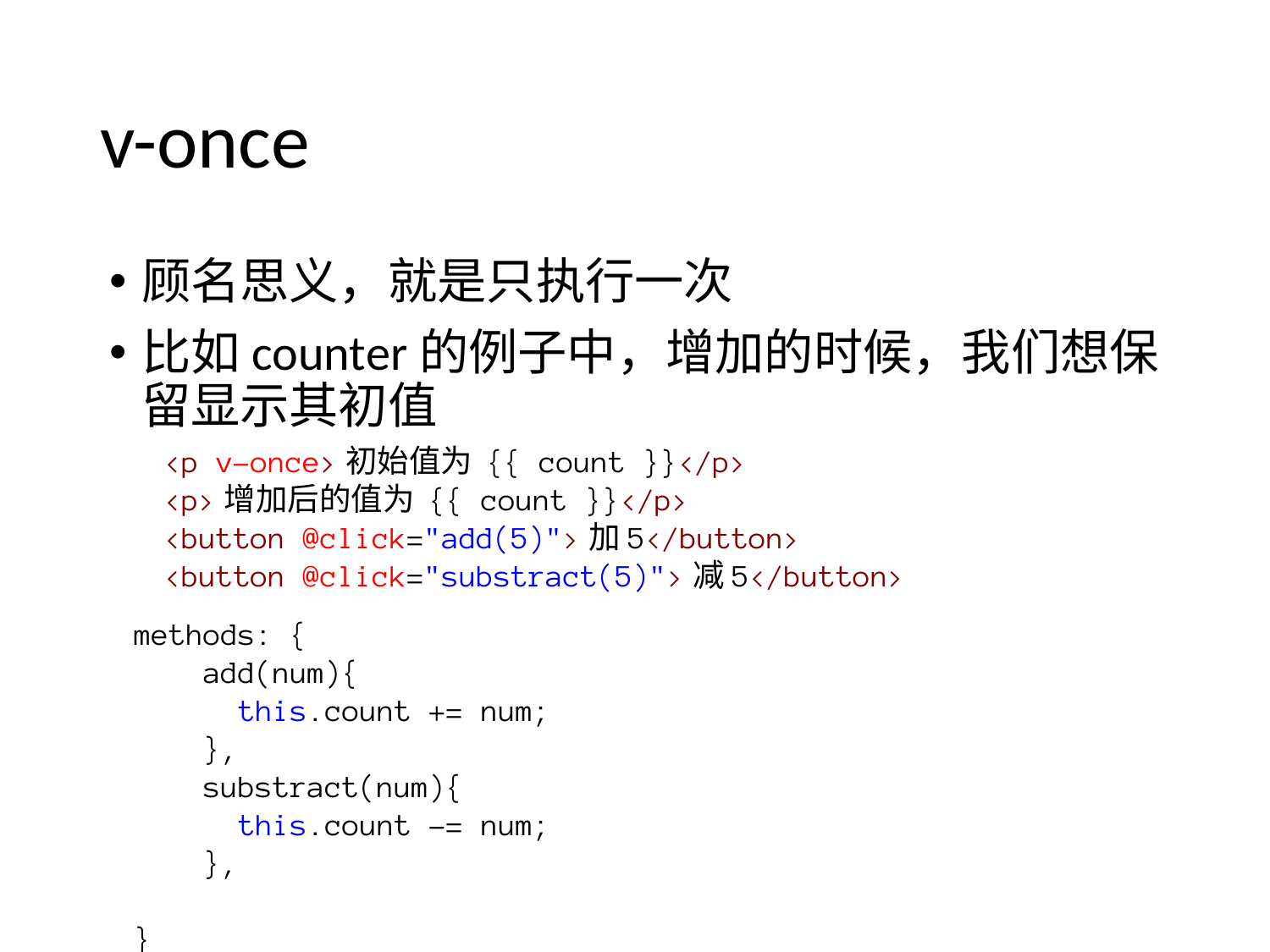

# v-once
顾名思义，就是只执行一次
比如counter的例子中，增加的时候，我们想保留显示其初值
      <p v-once>初始值为 {{ count }}</p>
      <p>增加后的值为 {{ count }}</p>
      <button @click="add(5)">加5</button>
      <button @click="substract(5)">减5</button>
  methods: {
      add(num){
        this.count += num;
      },
      substract(num){
        this.count -= num;
      },
  }